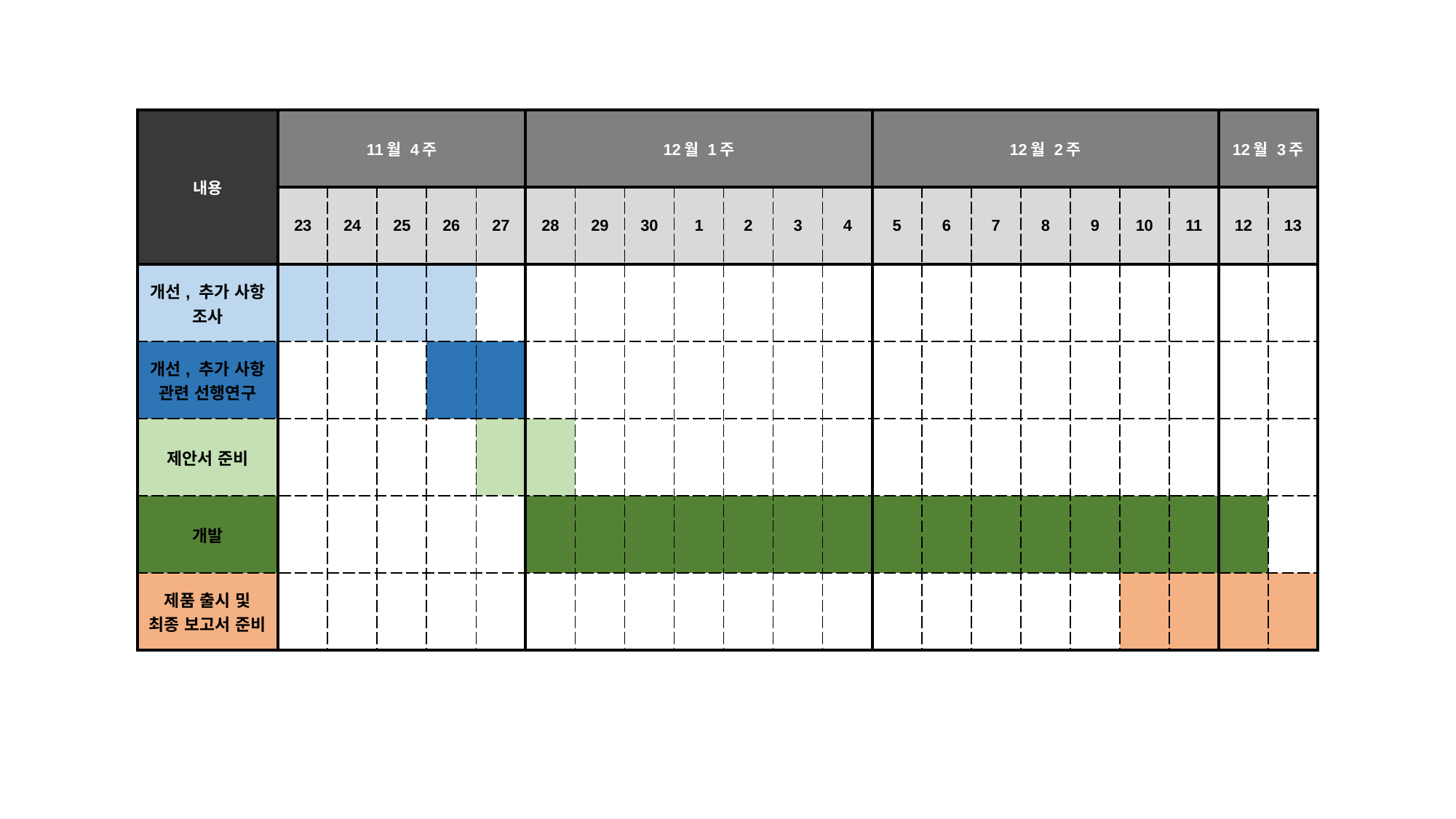

| 내용 | 11월 4주 |  |  |  |  | 12월 1주 |  |  |  |  |  |  | 12월 2주 |  |  |  |  |  |  | 12월 3주 |  |
| --- | --- | --- | --- | --- | --- | --- | --- | --- | --- | --- | --- | --- | --- | --- | --- | --- | --- | --- | --- | --- | --- |
| 내용 | 23 | 24 | 25 | 26 | 27 | 28 | 29 | 30 | 1 | 2 | 3 | 4 | 5 | 6 | 7 | 8 | 9 | 10 | 11 | 12 | 13 |
| 개선, 추가 사항 조사 |  |  |  |  |  |  |  |  |  |  |  |  |  |  |  |  |  |  |  |  |  |
| 개선, 추가 사항 관련 선행연구 |  |  |  |  |  |  |  |  |  |  |  |  |  |  |  |  |  |  |  |  |  |
| 제안서 준비 |  |  |  |  |  |  |  |  |  |  |  |  |  |  |  |  |  |  |  |  |  |
| 개발 |  |  |  |  |  |  |  |  |  |  |  |  |  |  |  |  |  |  |  |  |  |
| 제품 출시 및 최종 보고서 준비 |  |  |  |  |  |  |  |  |  |  |  |  |  |  |  |  |  |  |  |  |  |